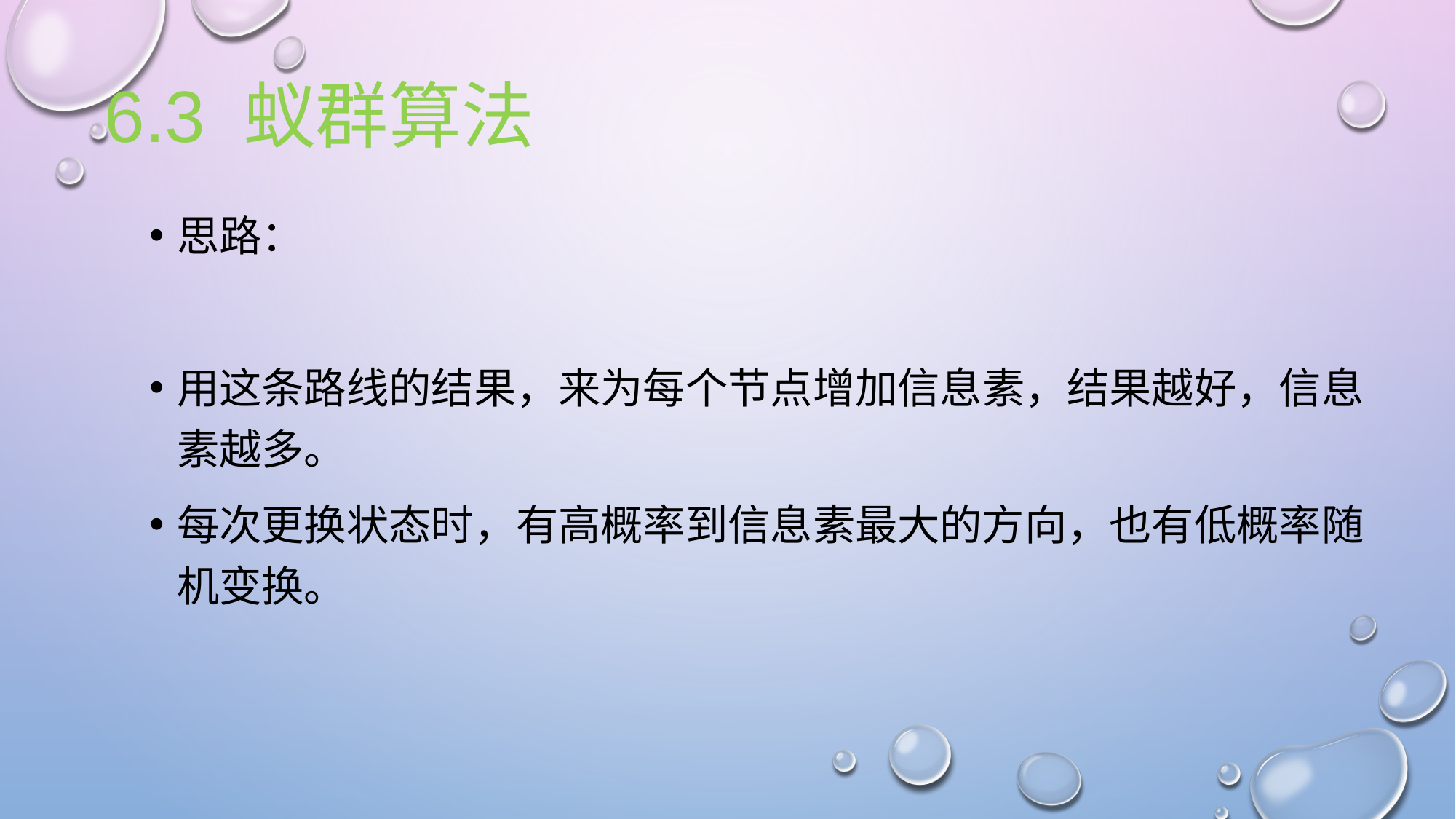

# 6.3 蚁群算法
思路：

用这条路线的结果，来为每个节点增加信息素，结果越好，信息素越多。
每次更换状态时，有高概率到信息素最大的方向，也有低概率随机变换。